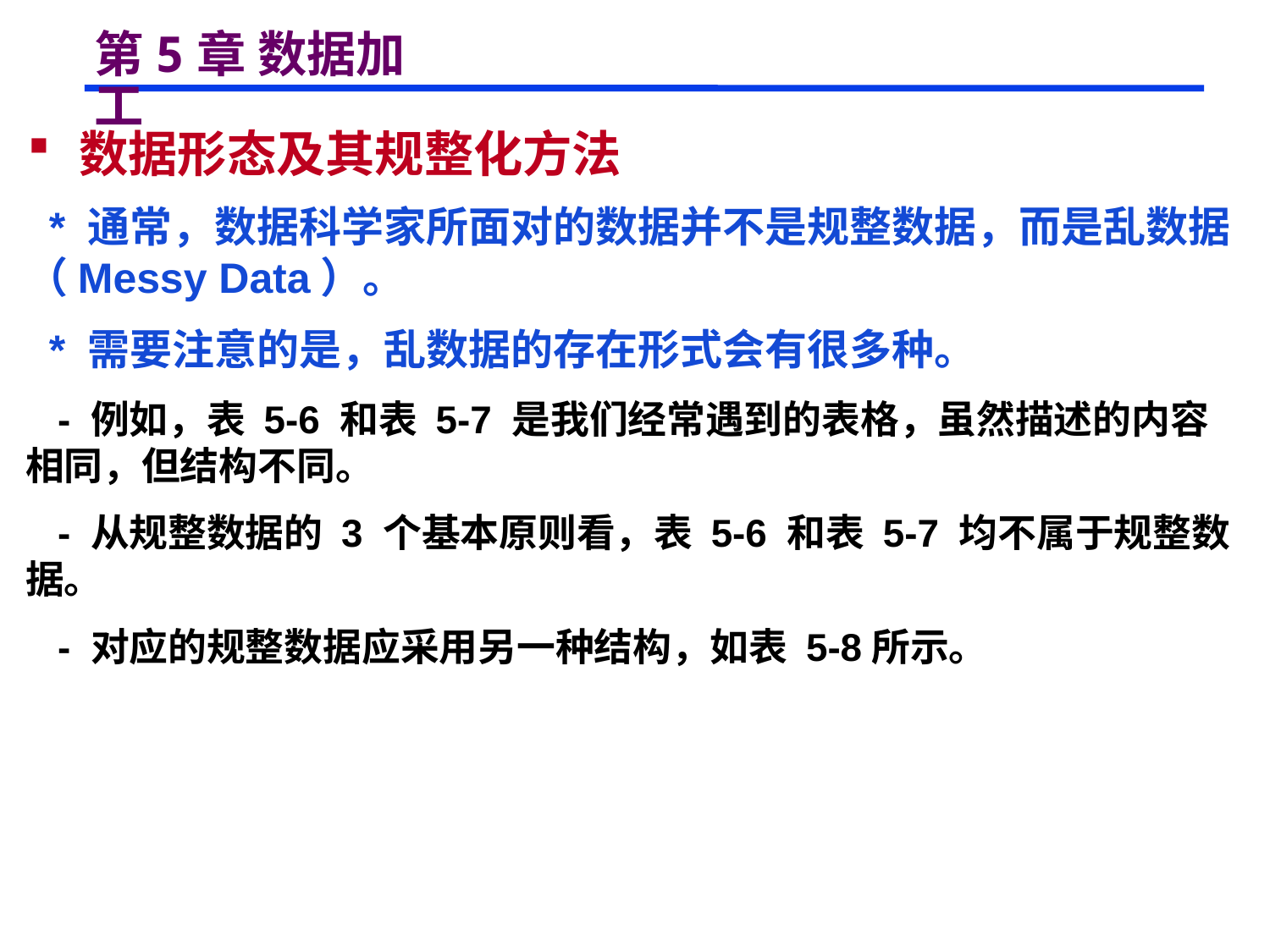

# 第5章 数据加工
 数据形态及其规整化方法
  * 通常，数据科学家所面对的数据并不是规整数据，而是乱数据（Messy Data）。
  * 需要注意的是，乱数据的存在形式会有很多种。
   - 例如，表 5-6 和表 5-7 是我们经常遇到的表格，虽然描述的内容相同，但结构不同。
   - 从规整数据的 3 个基本原则看，表 5-6 和表 5-7 均不属于规整数据。
   - 对应的规整数据应采用另一种结构，如表 5-8所示。